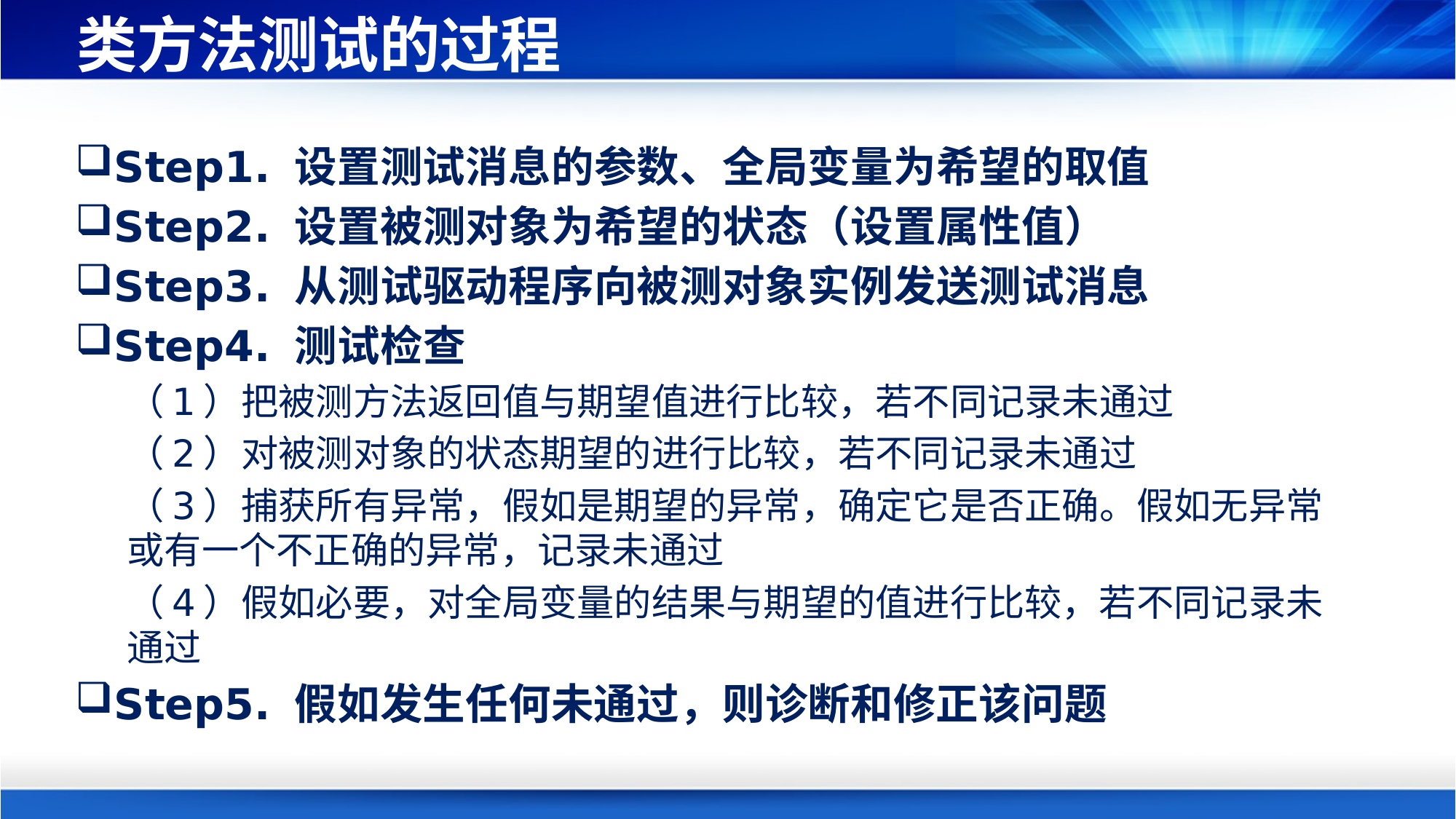

# 类方法测试的过程
Step1. 设置测试消息的参数、全局变量为希望的取值
Step2. 设置被测对象为希望的状态（设置属性值）
Step3. 从测试驱动程序向被测对象实例发送测试消息
Step4. 测试检查
（1）把被测方法返回值与期望值进行比较，若不同记录未通过
（2）对被测对象的状态期望的进行比较，若不同记录未通过
（3）捕获所有异常，假如是期望的异常，确定它是否正确。假如无异常或有一个不正确的异常，记录未通过
（4）假如必要，对全局变量的结果与期望的值进行比较，若不同记录未通过
Step5. 假如发生任何未通过，则诊断和修正该问题